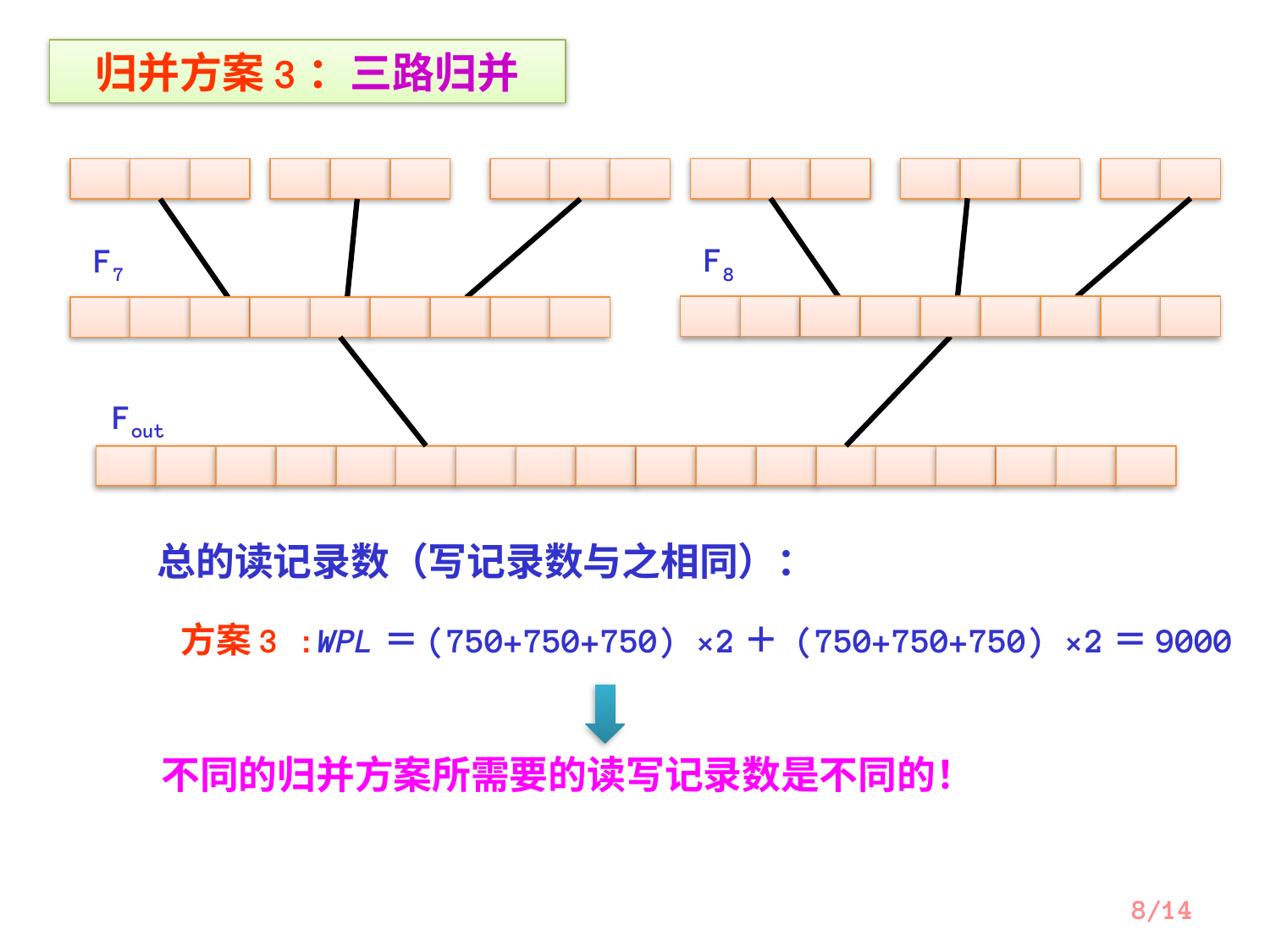

归并方案3：三路归并

F8

F7

Fout

总的读记录数（写记录数与之相同）：
方案3 :WPL＝(750+750+750) ×2＋ (750+750+750) ×2＝9000

不同的归并方案所需要的读写记录数是不同的！
8/14